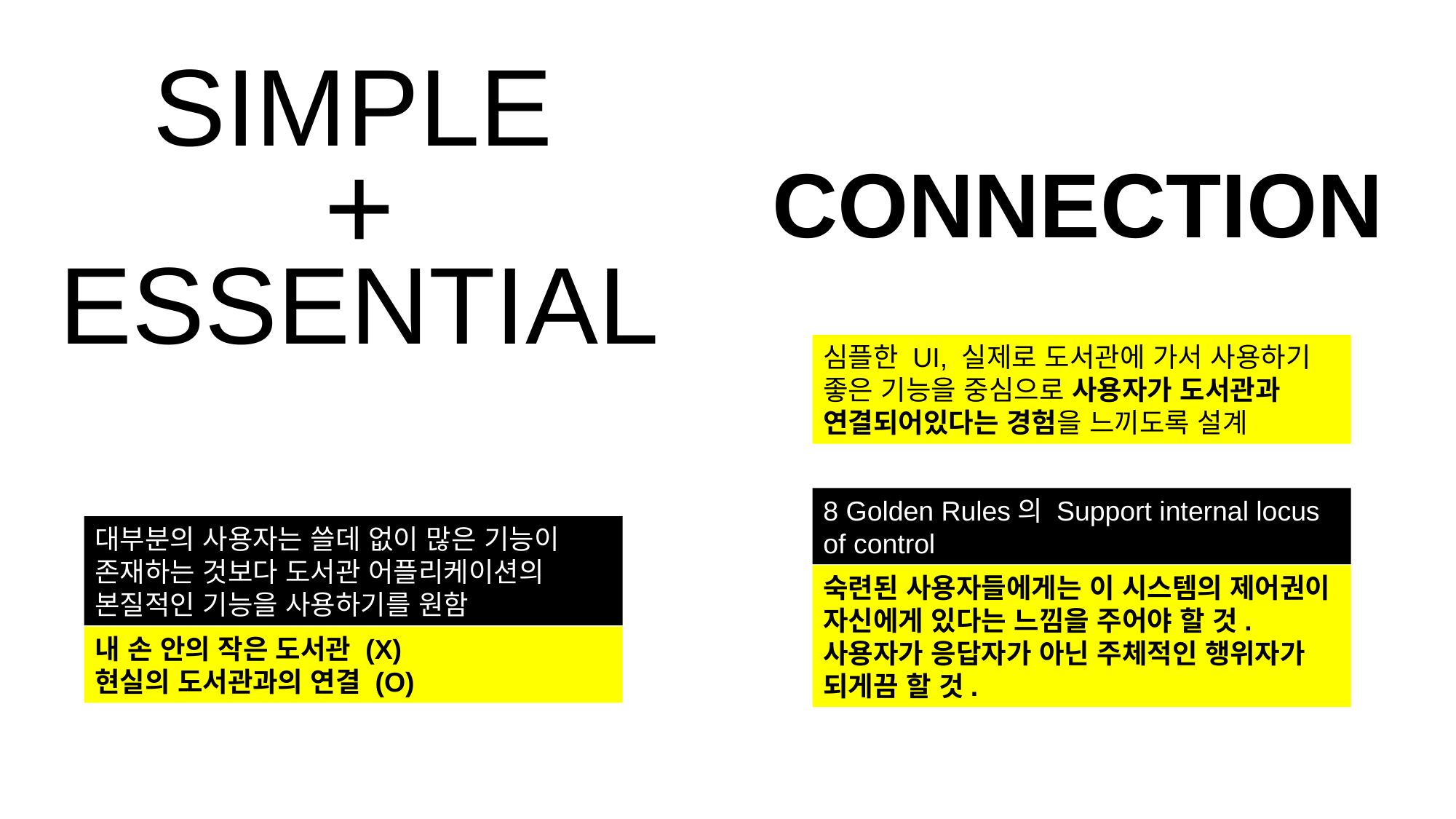

SIMPLE
ESSENTIAL
+
CONNECTION
심플한 UI, 실제로 도서관에 가서 사용하기 좋은 기능을 중심으로 사용자가 도서관과 연결되어있다는 경험을 느끼도록 설계
8 Golden Rules의 Support internal locus of control
대부분의 사용자는 쓸데 없이 많은 기능이 존재하는 것보다 도서관 어플리케이션의 본질적인 기능을 사용하기를 원함
숙련된 사용자들에게는 이 시스템의 제어권이 자신에게 있다는 느낌을 주어야 할 것.
사용자가 응답자가 아닌 주체적인 행위자가 되게끔 할 것.
내 손 안의 작은 도서관 (X)
현실의 도서관과의 연결 (O)